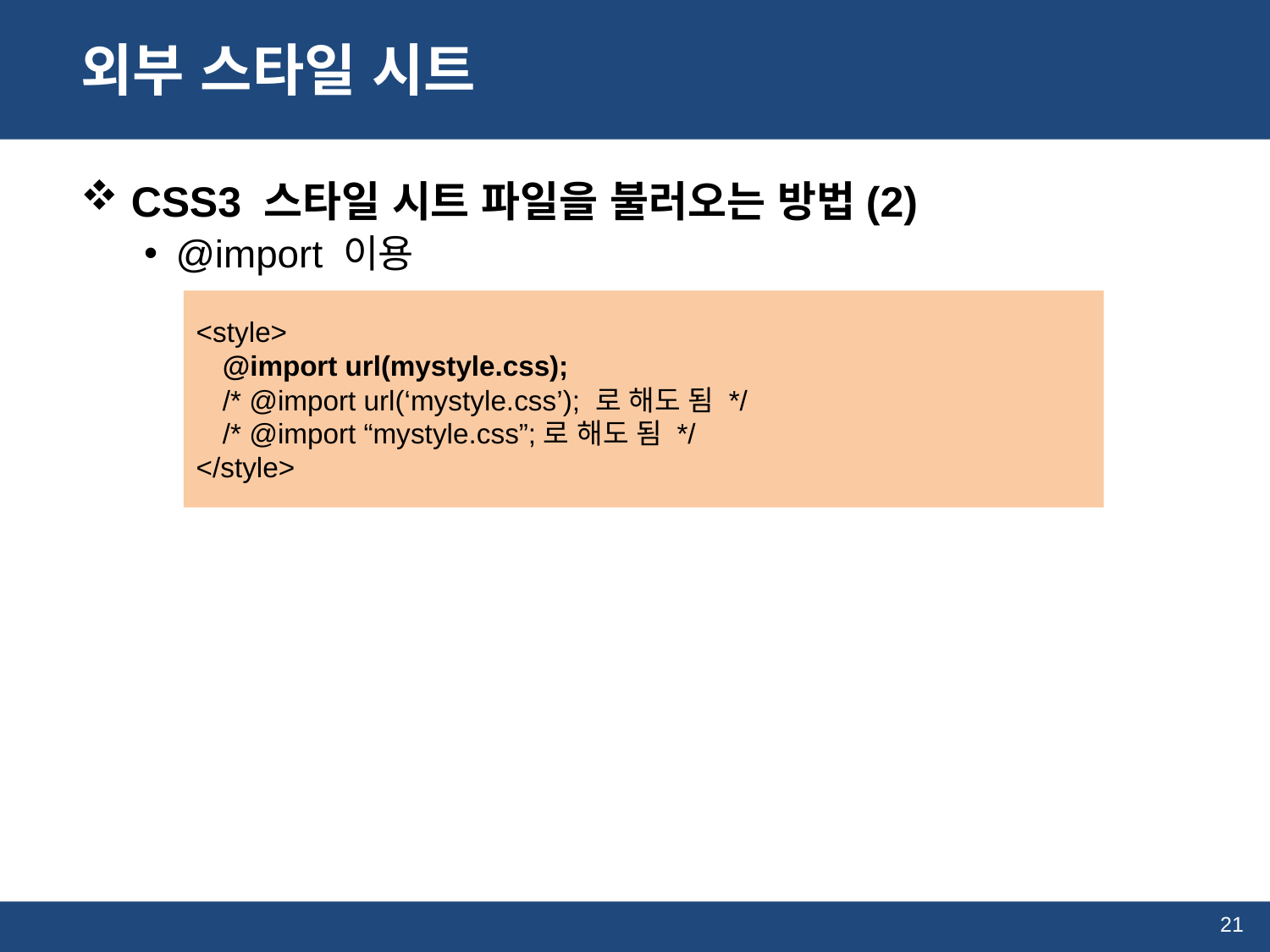

# 외부 스타일 시트
 CSS3 스타일 시트 파일을 불러오는 방법(2)
@import 이용

<style>
	@import url(mystyle.css);
	/* @import url(‘mystyle.css’); 로 해도 됨 */
	/* @import “mystyle.css”;로 해도 됨 */
</style>
21